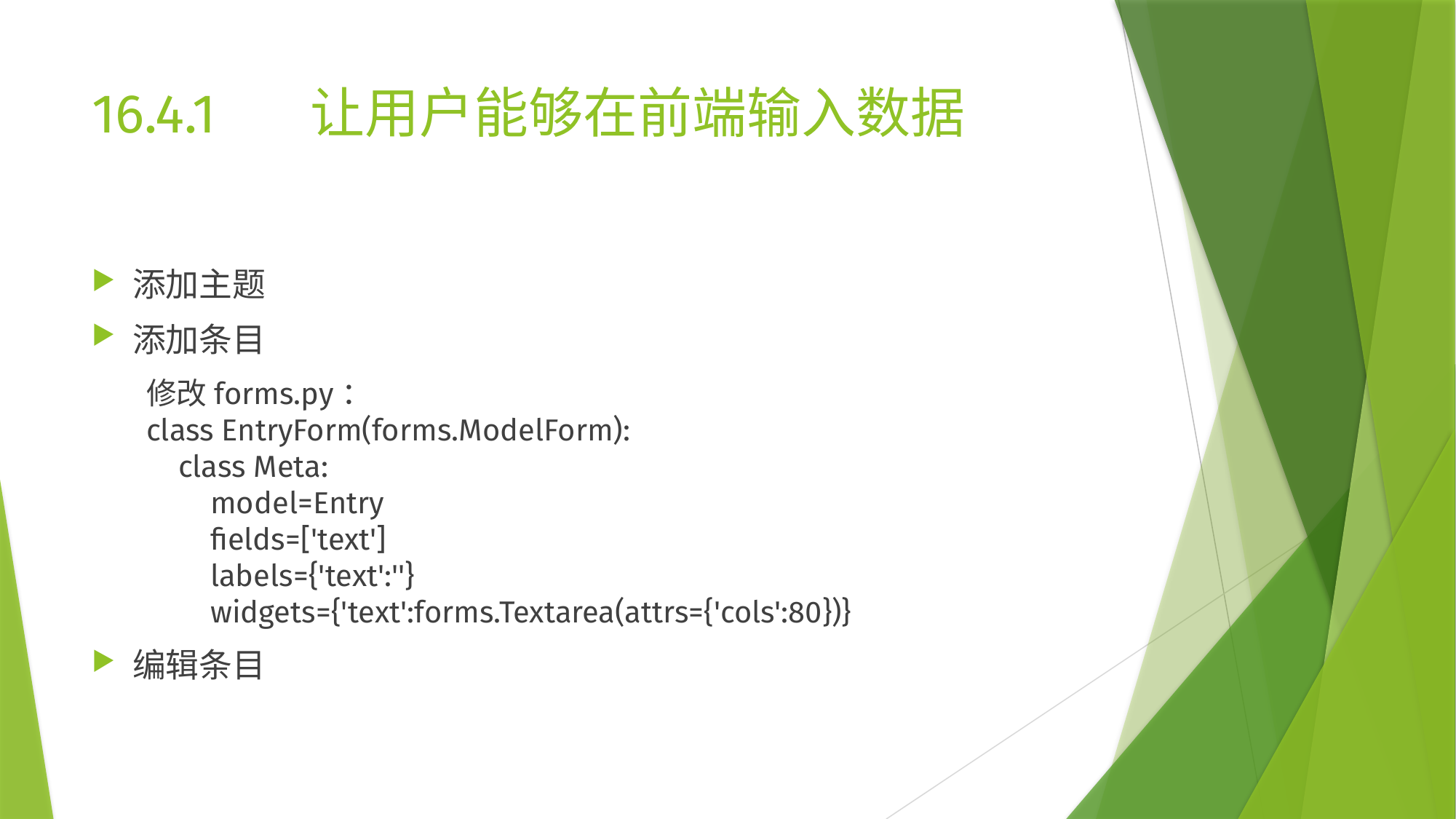

# 16.4.1	让用户能够在前端输入数据
添加主题
添加条目
修改forms.py：
class EntryForm(forms.ModelForm):
    class Meta:
        model=Entry
        fields=['text']
        labels={'text':''}
        widgets={'text':forms.Textarea(attrs={'cols':80})}
编辑条目